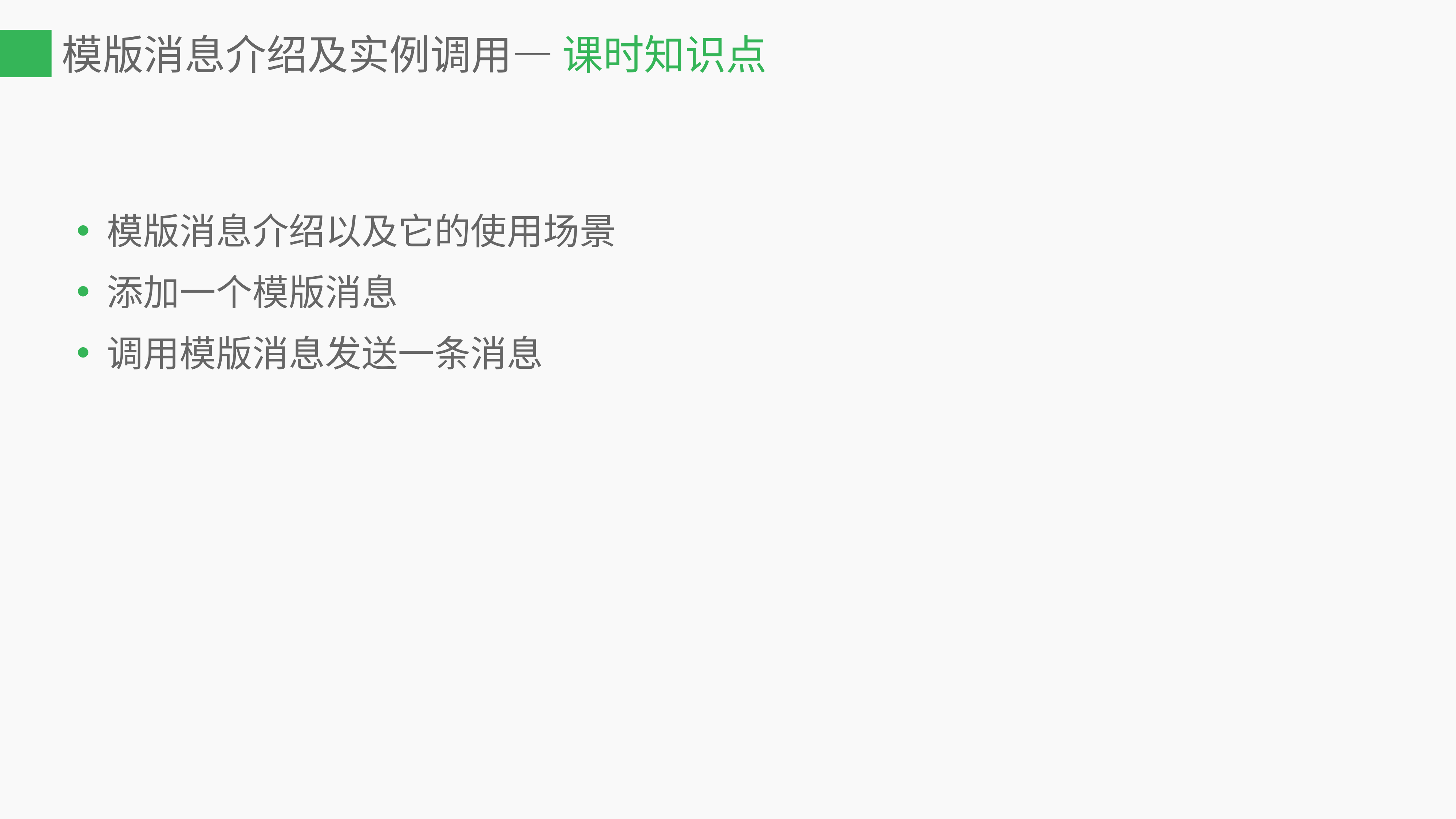

# 模版消息介绍及实例调用— 课时知识点
模版消息介绍以及它的使用场景
添加一个模版消息
调用模版消息发送一条消息